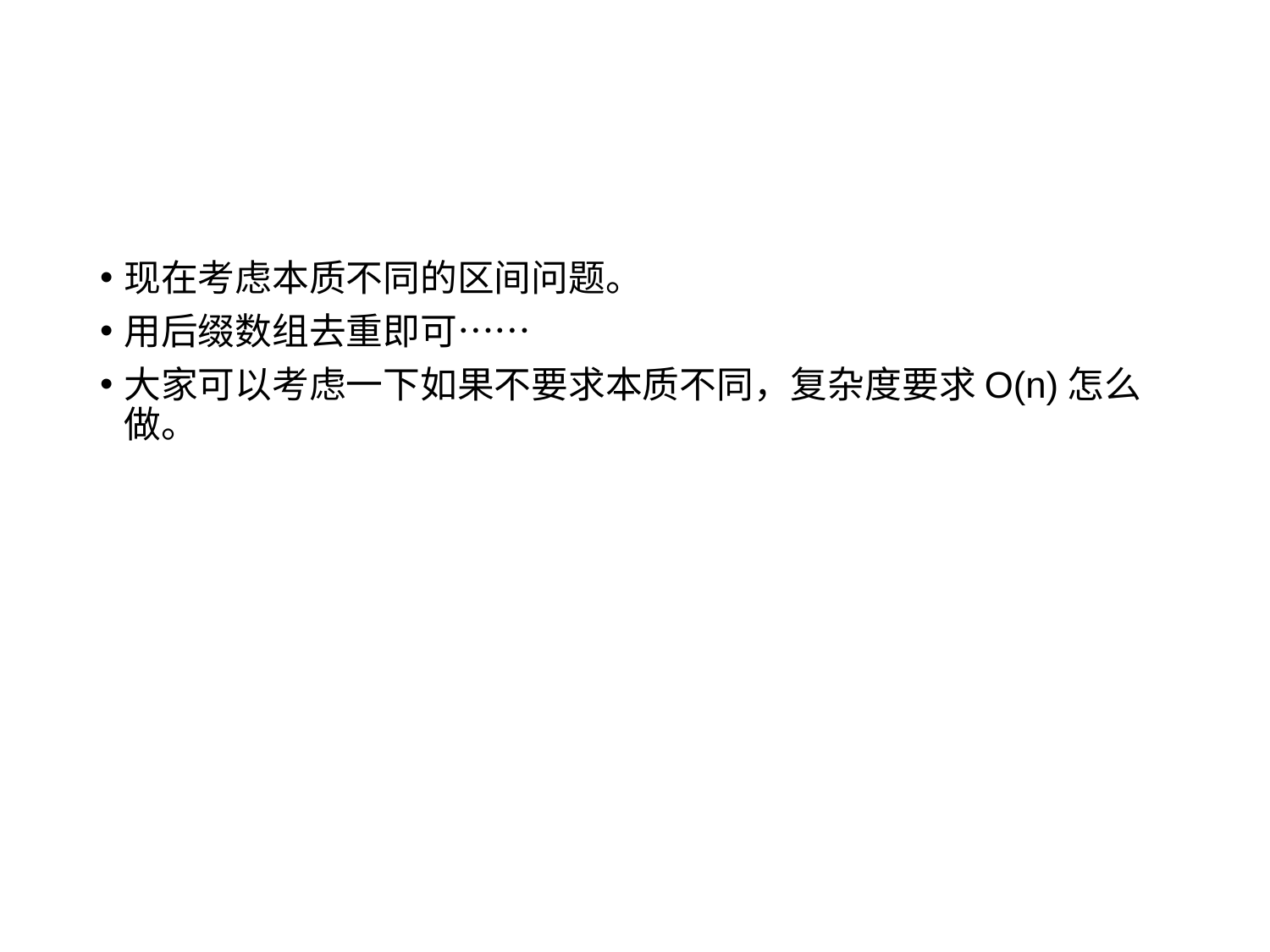

#
现在考虑本质不同的区间问题。
用后缀数组去重即可……
大家可以考虑一下如果不要求本质不同，复杂度要求O(n)怎么做。